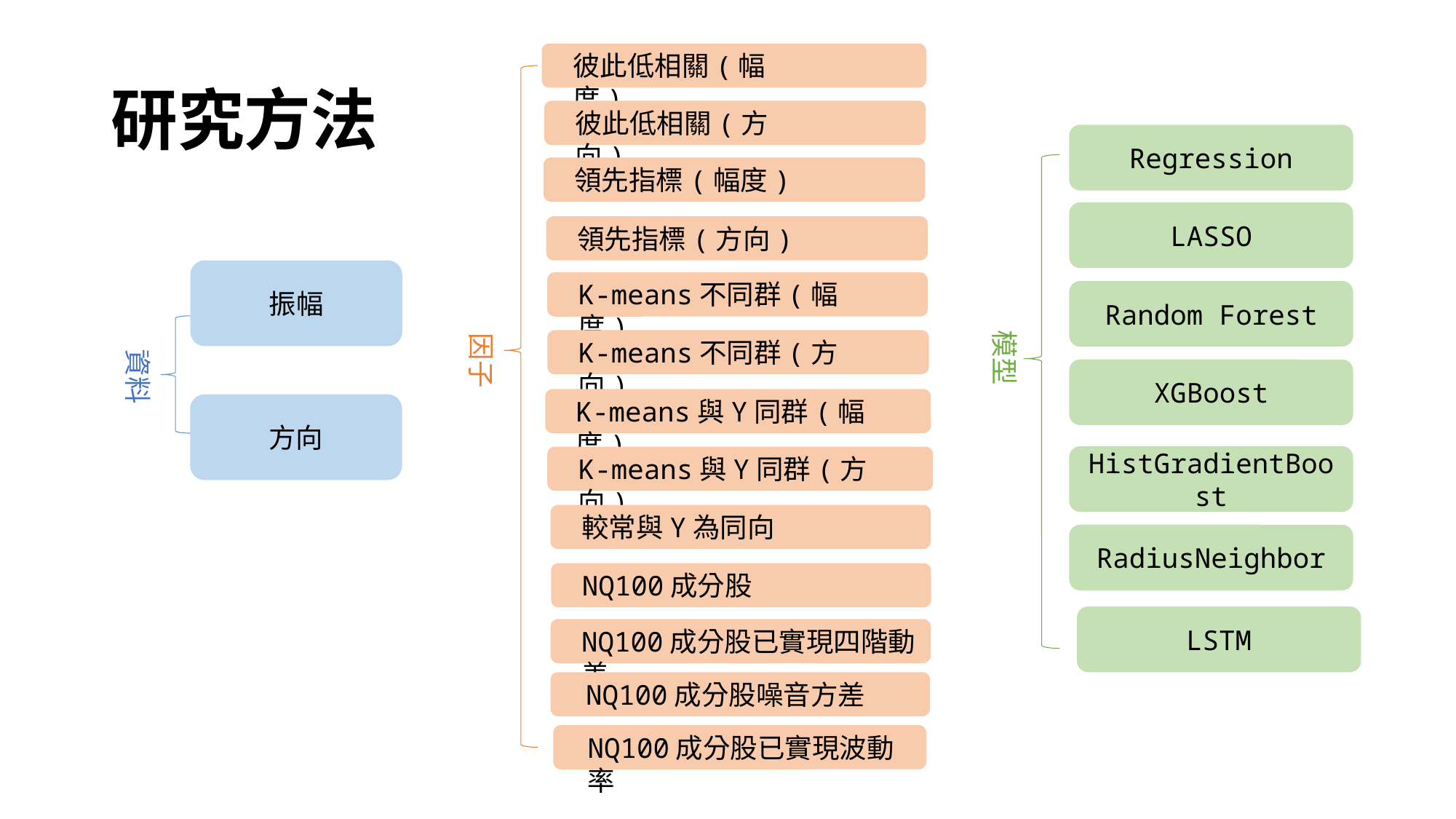

# 研究方法

彼此低相關(幅度)

彼此低相關(方向)
Regression

領先指標(幅度)
LASSO

領先指標(方向)
振幅

K-means不同群(幅度)
Random Forest

模型
因子

K-means不同群(方向)
資料
XGBoost

K-means與Y同群(幅度)
方向
HistGradientBoost

K-means與Y同群(方向)

較常與Y為同向
RadiusNeighbor

NQ100成分股
LSTM

NQ100成分股已實現四階動差

NQ100成分股噪音方差

NQ100成分股已實現波動率